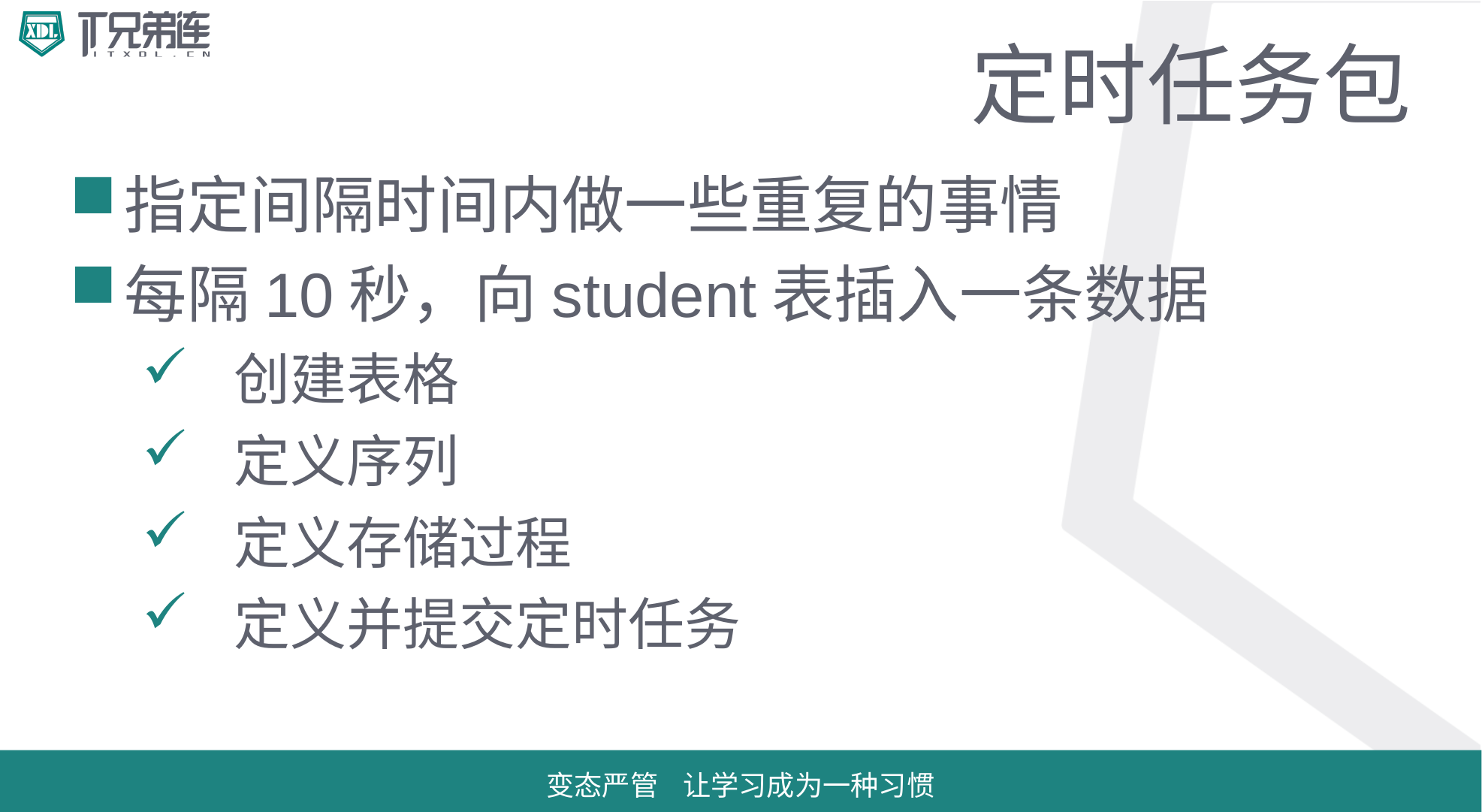

# 定时任务包
指定间隔时间内做一些重复的事情
每隔10秒，向student表插入一条数据
创建表格
定义序列
定义存储过程
定义并提交定时任务